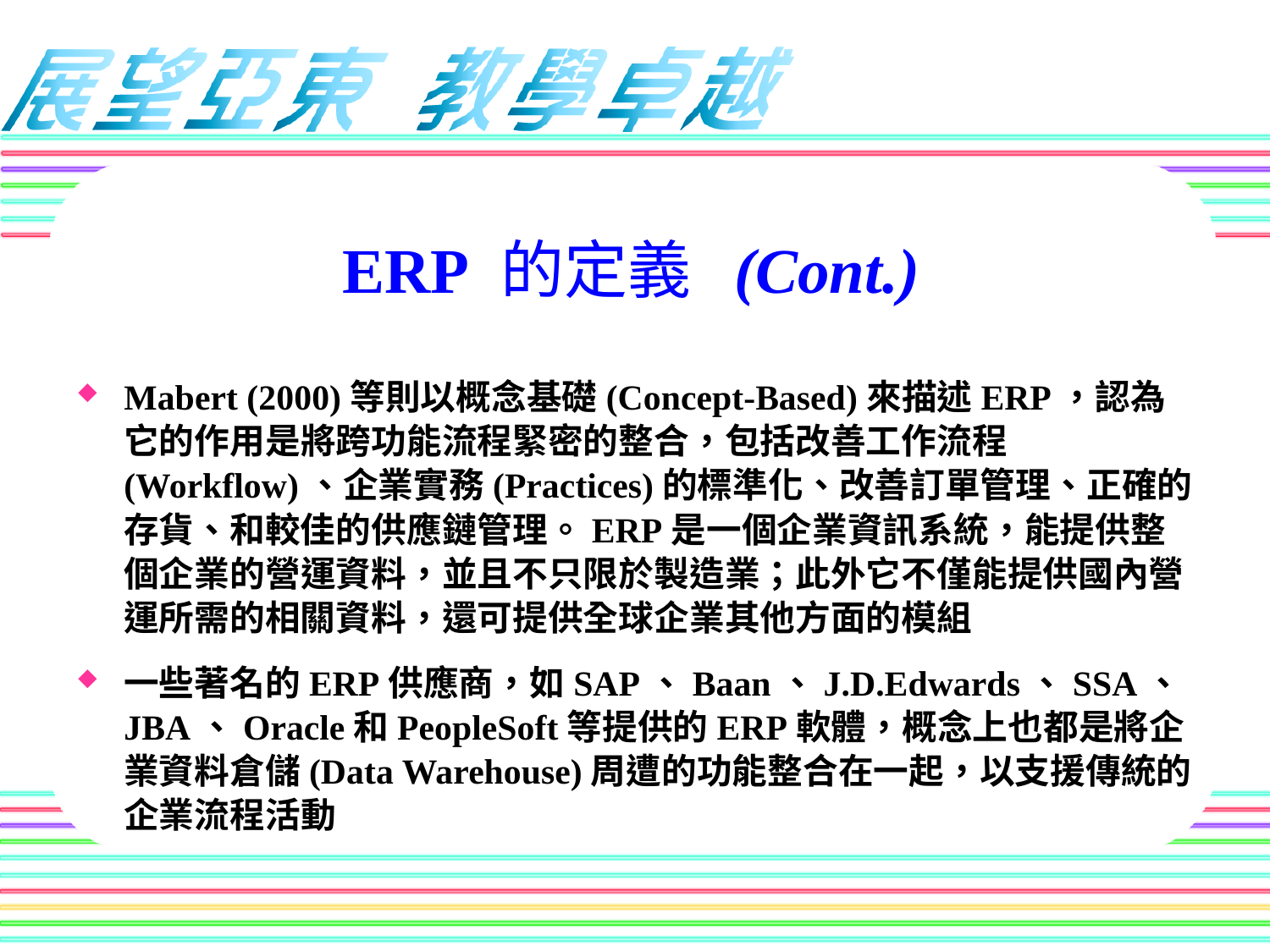

# ERP 的定義  (Cont.)
Mabert (2000)等則以概念基礎(Concept-Based)來描述ERP，認為它的作用是將跨功能流程緊密的整合，包括改善工作流程(Workflow)、企業實務(Practices)的標準化、改善訂單管理、正確的存貨、和較佳的供應鏈管理。ERP是一個企業資訊系統，能提供整個企業的營運資料，並且不只限於製造業；此外它不僅能提供國內營運所需的相關資料，還可提供全球企業其他方面的模組
一些著名的ERP供應商，如SAP、Baan、J.D.Edwards、SSA、JBA、Oracle和PeopleSoft等提供的ERP軟體，概念上也都是將企業資料倉儲(Data Warehouse)周遭的功能整合在一起，以支援傳統的企業流程活動